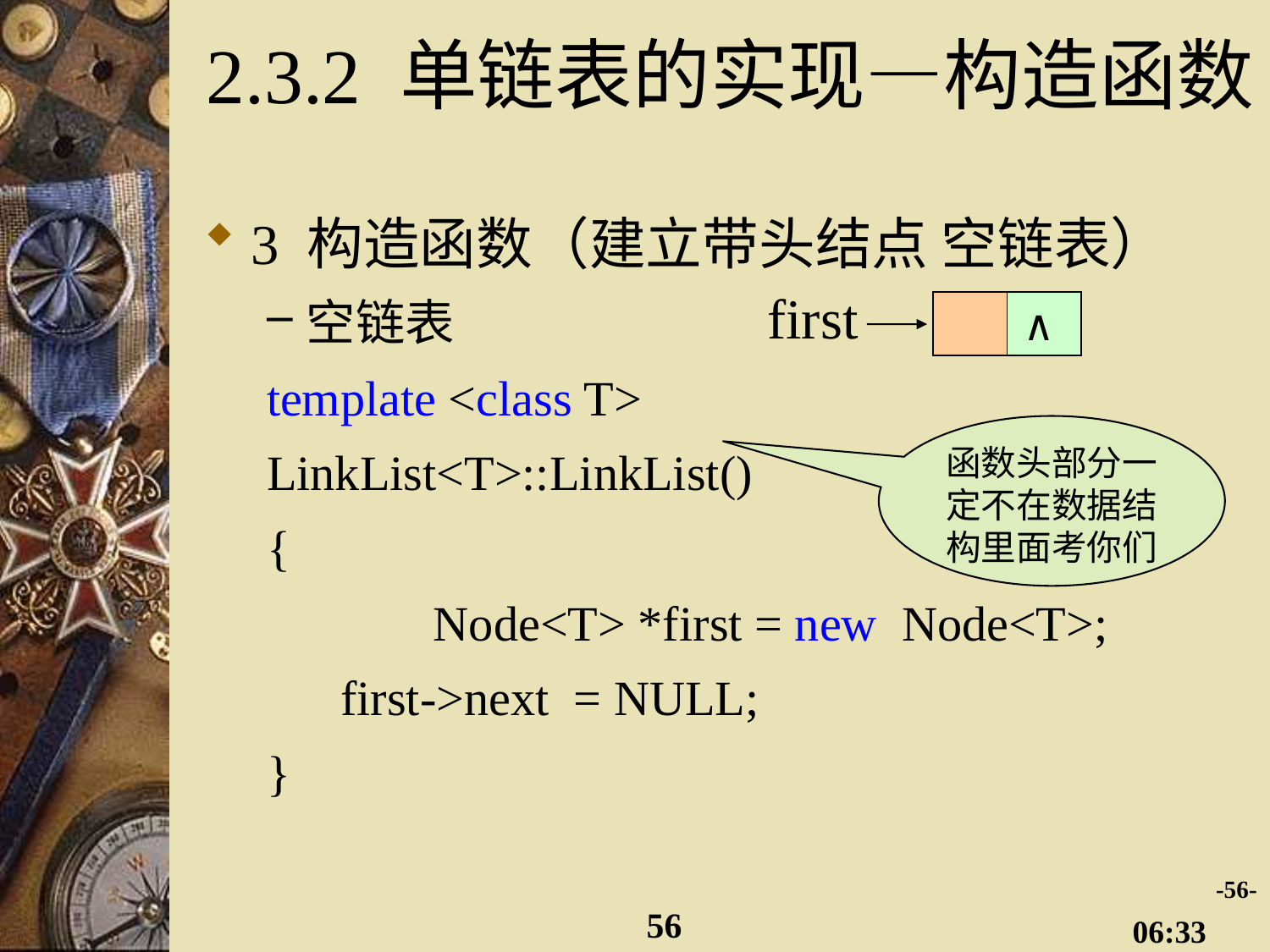

# 2.3.2 单链表的实现—构造函数
3 构造函数（建立带头结点 空链表）
空链表
template <class T>
LinkList<T>::LinkList()
{
		Node<T> *first = new  Node<T>;
      first->next  = NULL;
}
first

∧

函数头部分一定不在数据结构里面考你们
-56-